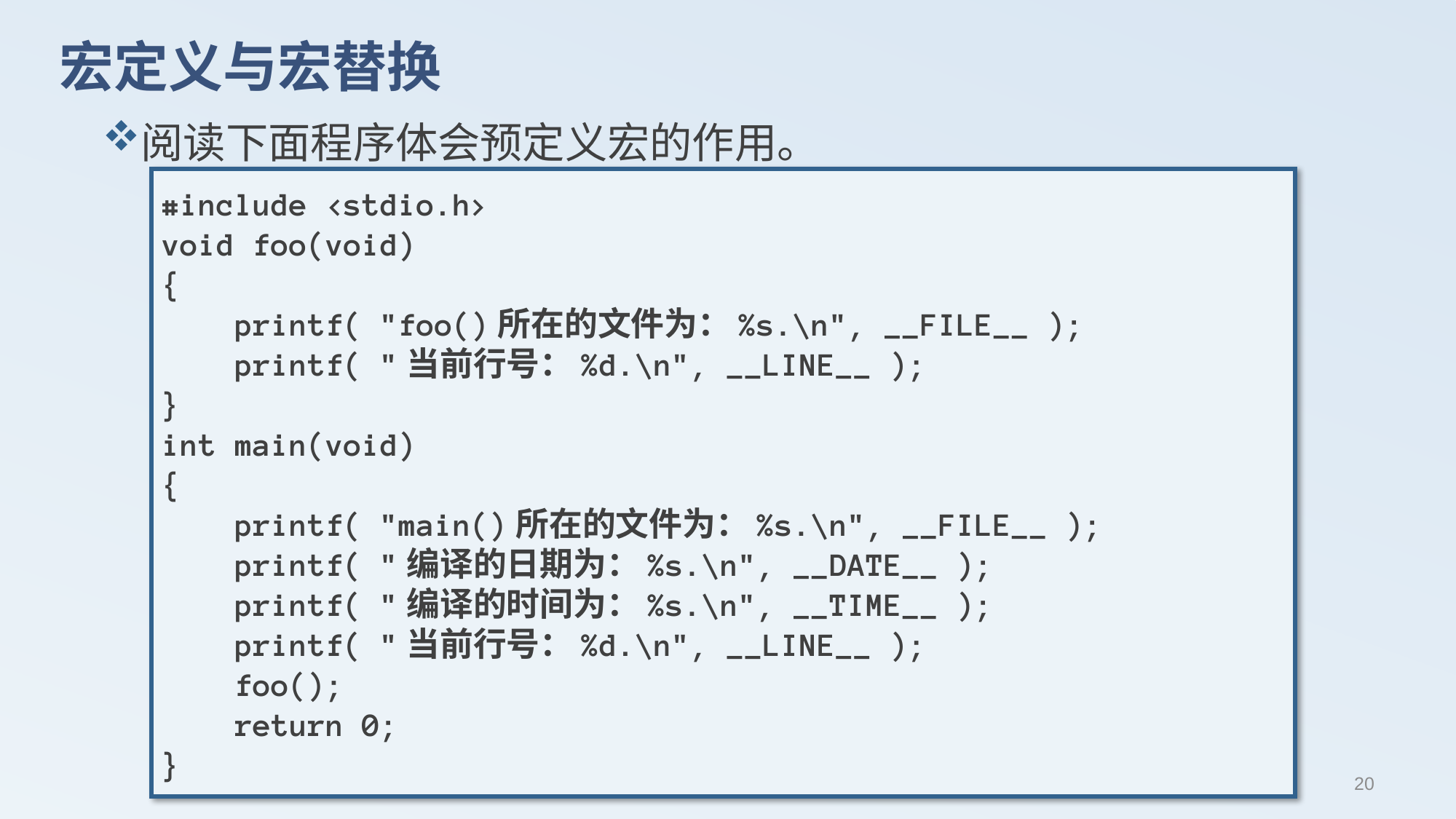

# 宏定义与宏替换
阅读下面程序体会预定义宏的作用。
#include <stdio.h>
void foo(void)
{
    printf( "foo()所在的文件为：%s.\n", __FILE__ );
    printf( "当前行号：%d.\n", __LINE__ );
}
int main(void)
{
    printf( "main()所在的文件为：%s.\n", __FILE__ );
    printf( "编译的日期为：%s.\n", __DATE__ );
    printf( "编译的时间为：%s.\n", __TIME__ );
    printf( "当前行号：%d.\n", __LINE__ );
    foo();
    return 0;
}